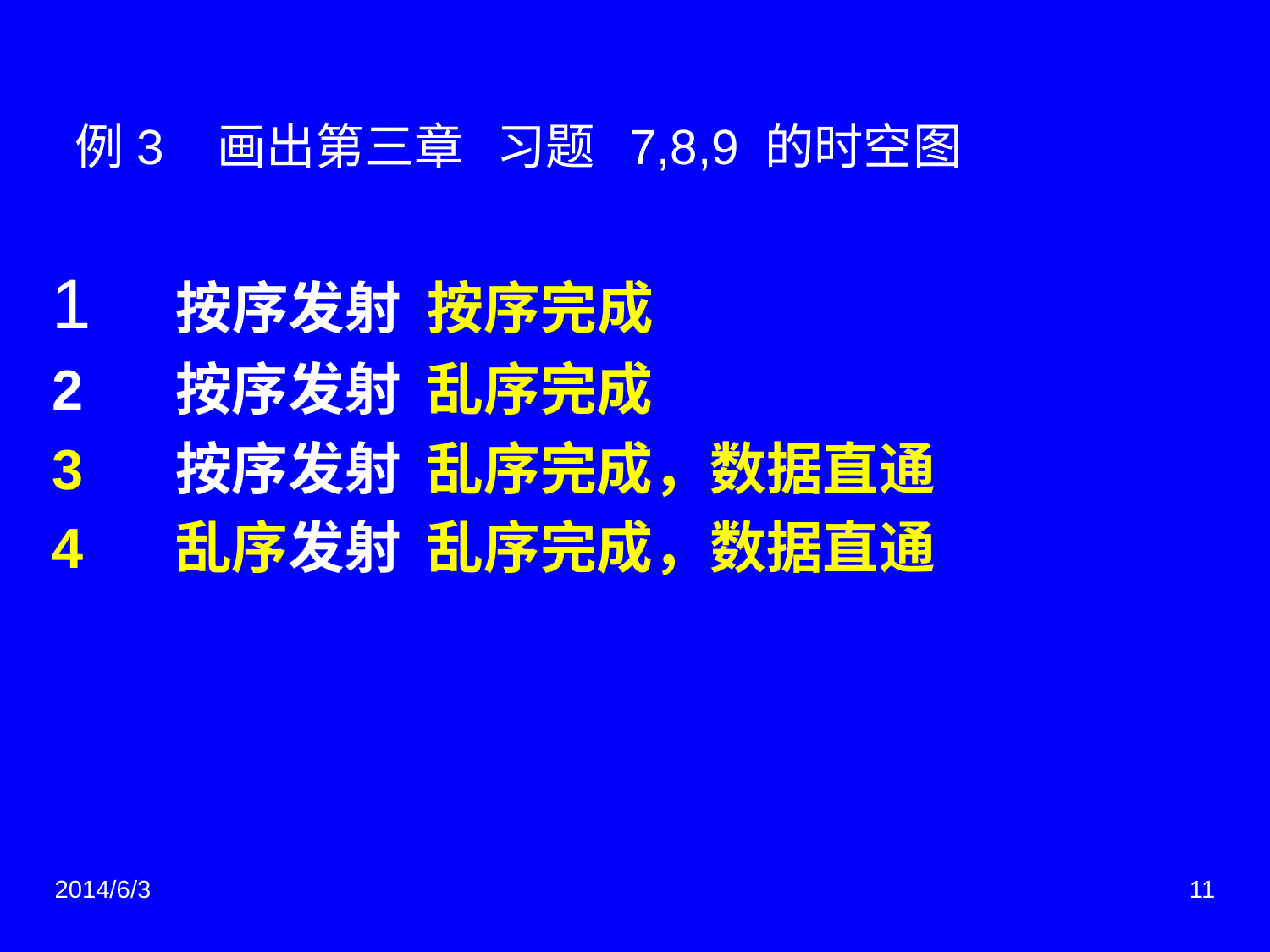

例3   画出第三章   习题  7,8,9 的时空图

1    按序发射  按序完成
2     按序发射  乱序完成
3     按序发射  乱序完成，数据直通
4     乱序发射  乱序完成，数据直通
2014/6/3
11